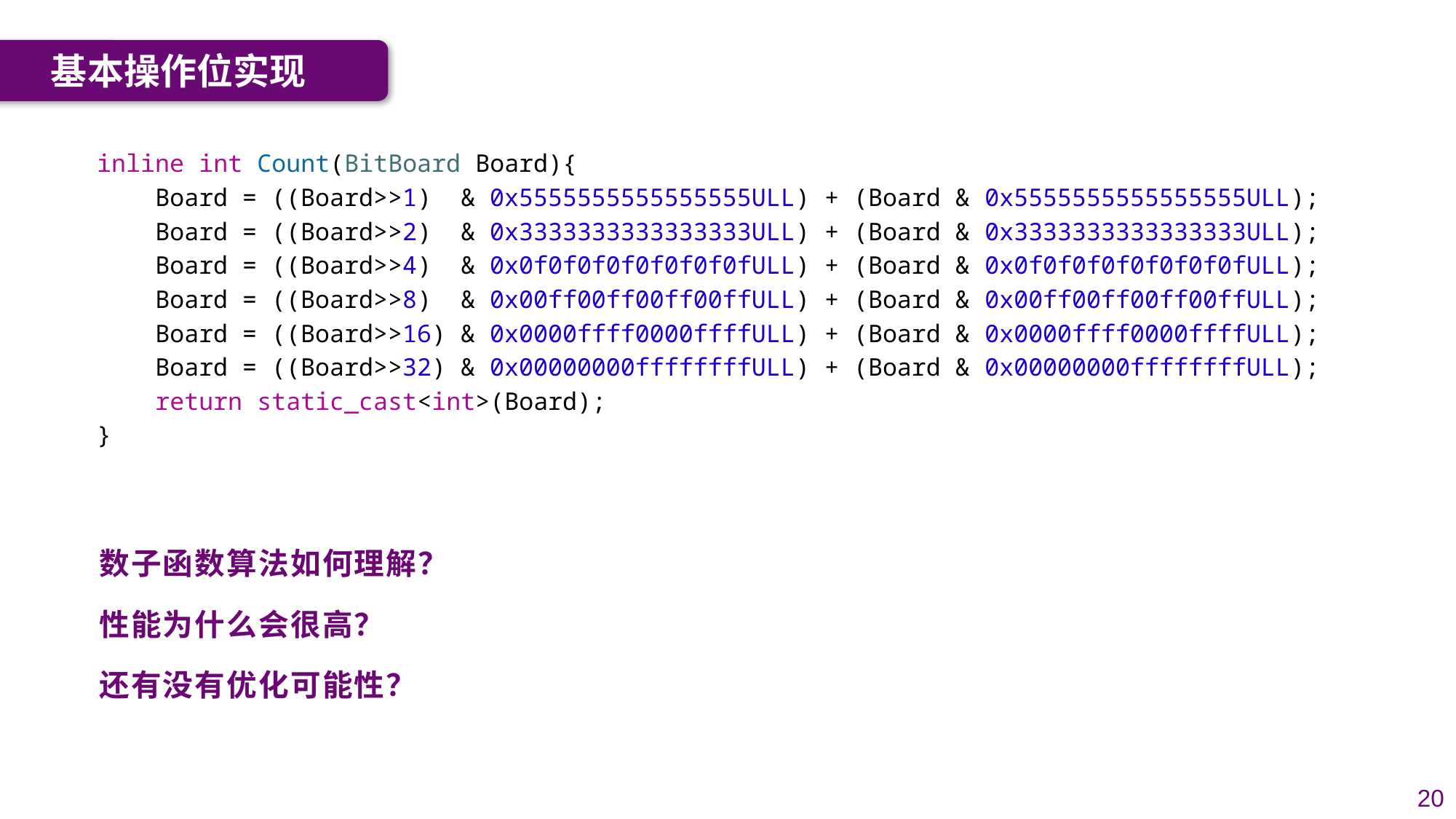

基本操作位实现
inline int Count(BitBoard Board){
    Board = ((Board>>1)  & 0x5555555555555555ULL) + (Board & 0x5555555555555555ULL);
    Board = ((Board>>2)  & 0x3333333333333333ULL) + (Board & 0x3333333333333333ULL);
    Board = ((Board>>4)  & 0x0f0f0f0f0f0f0f0fULL) + (Board & 0x0f0f0f0f0f0f0f0fULL);
    Board = ((Board>>8)  & 0x00ff00ff00ff00ffULL) + (Board & 0x00ff00ff00ff00ffULL);
    Board = ((Board>>16) & 0x0000ffff0000ffffULL) + (Board & 0x0000ffff0000ffffULL);
    Board = ((Board>>32) & 0x00000000ffffffffULL) + (Board & 0x00000000ffffffffULL);
    return static_cast<int>(Board);
}
数子函数算法如何理解？
性能为什么会很高？
还有没有优化可能性？
20